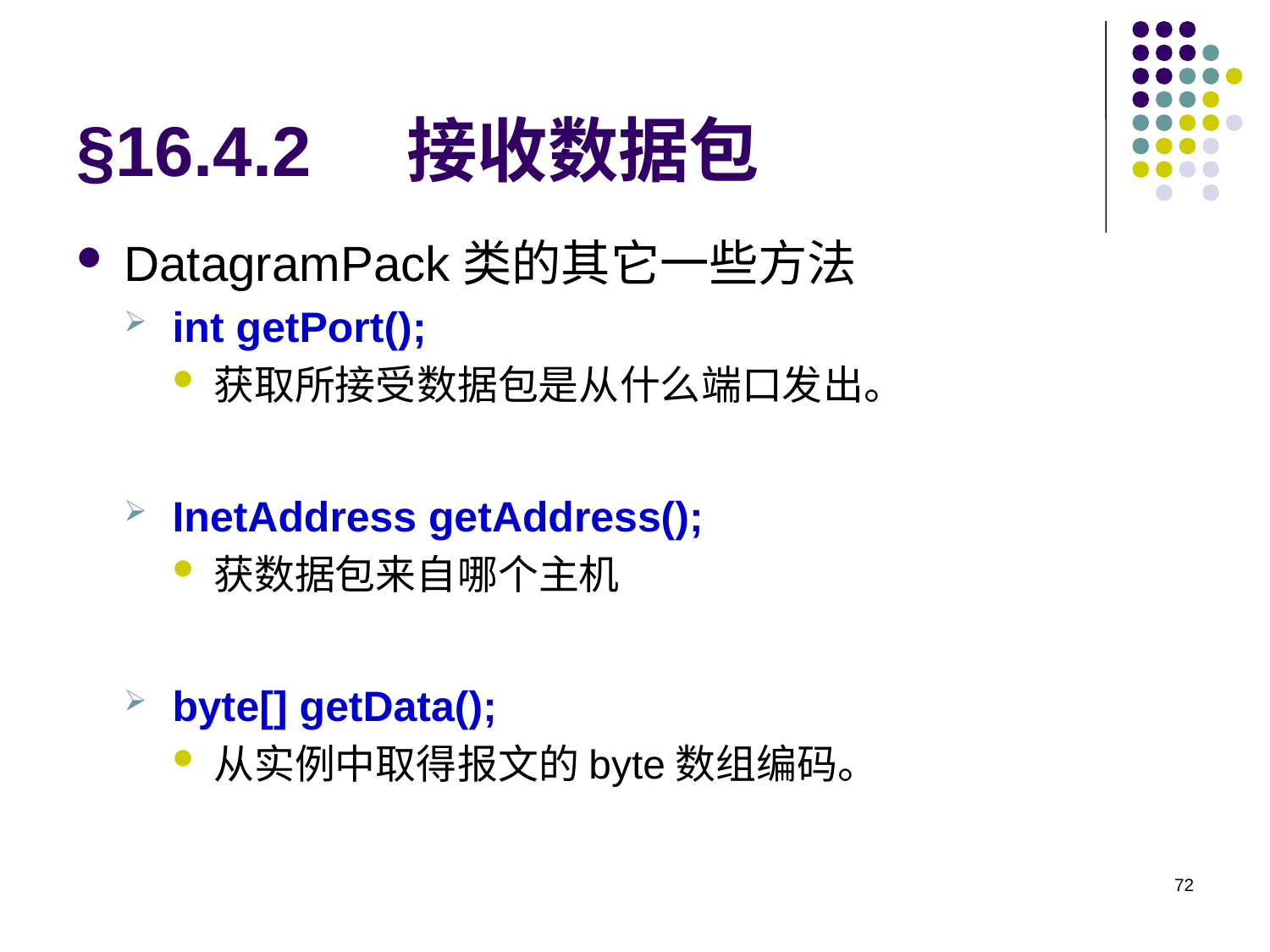

# §16.4.2    接收数据包
DatagramPack类的其它一些方法
int getPort();
获取所接受数据包是从什么端口发出。

InetAddress getAddress();
获数据包来自哪个主机

byte[] getData();
从实例中取得报文的byte数组编码。
72